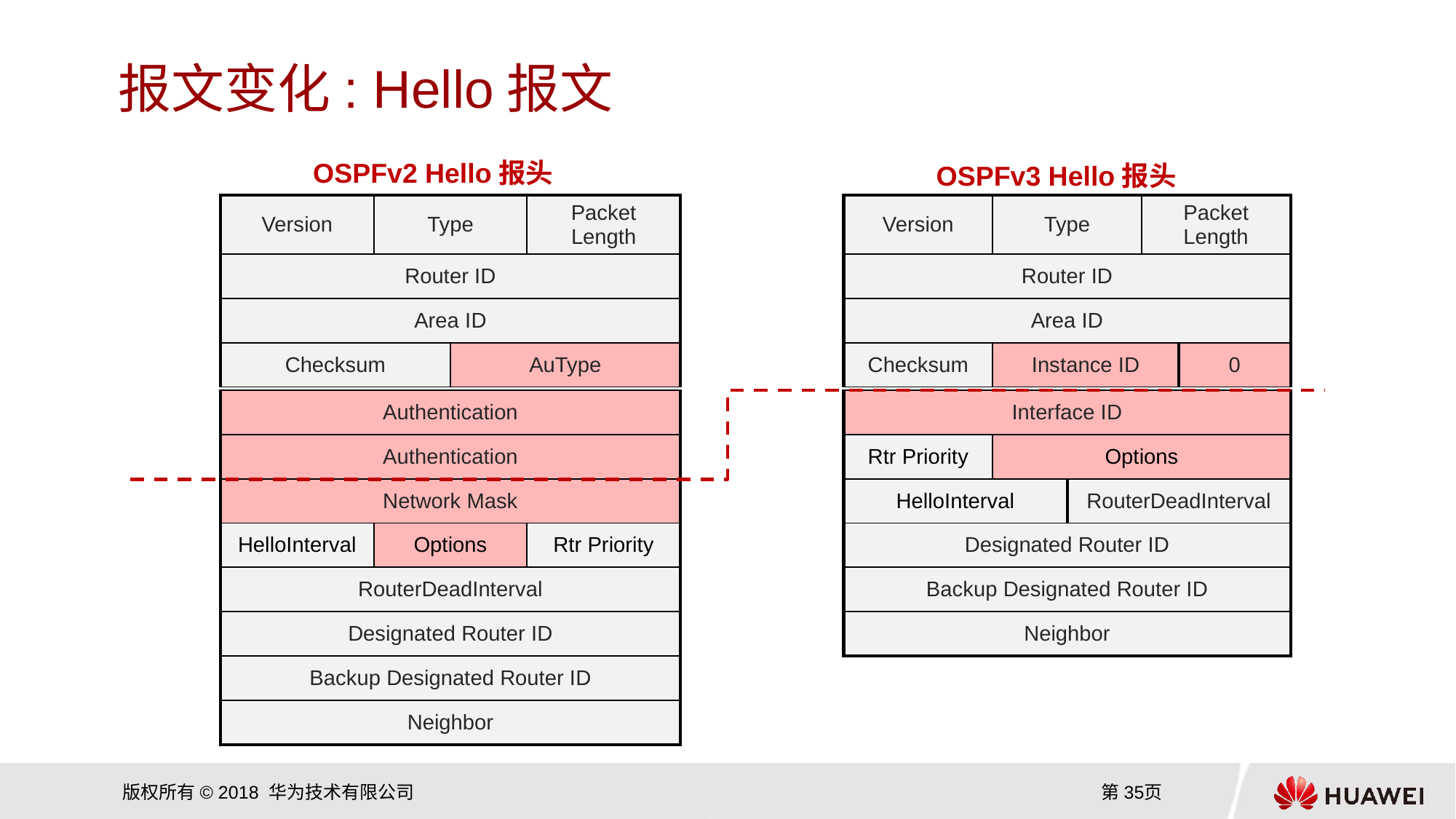

# 报文变化: Hello报文
OSPFv2 Hello报头
OSPFv3 Hello报头
| Version | Type |  | Packet Length |
| --- | --- | --- | --- |
| Router ID |  |  |  |
| Area ID |  |  |  |
| Checksum |  | AuType |  |
| Version | Type | Packet Length |  |
| --- | --- | --- | --- |
| Router ID |  |  |  |
| Area ID |  |  |  |
| Checksum | Instance ID |  | 0 |
| Authentication |  |  |
| --- | --- | --- |
| Authentication |  |  |
| Network Mask |  |  |
| HelloInterval | Options | Rtr Priority |
| RouterDeadInterval |  |  |
| Designated Router ID |  |  |
| Backup Designated Router ID |  |  |
| Neighbor |  |  |
| Interface ID |  |  |
| --- | --- | --- |
| Rtr Priority | Options |  |
| HelloInterval |  | RouterDeadInterval |
| Designated Router ID |  |  |
| Backup Designated Router ID |  |  |
| Neighbor |  |  |